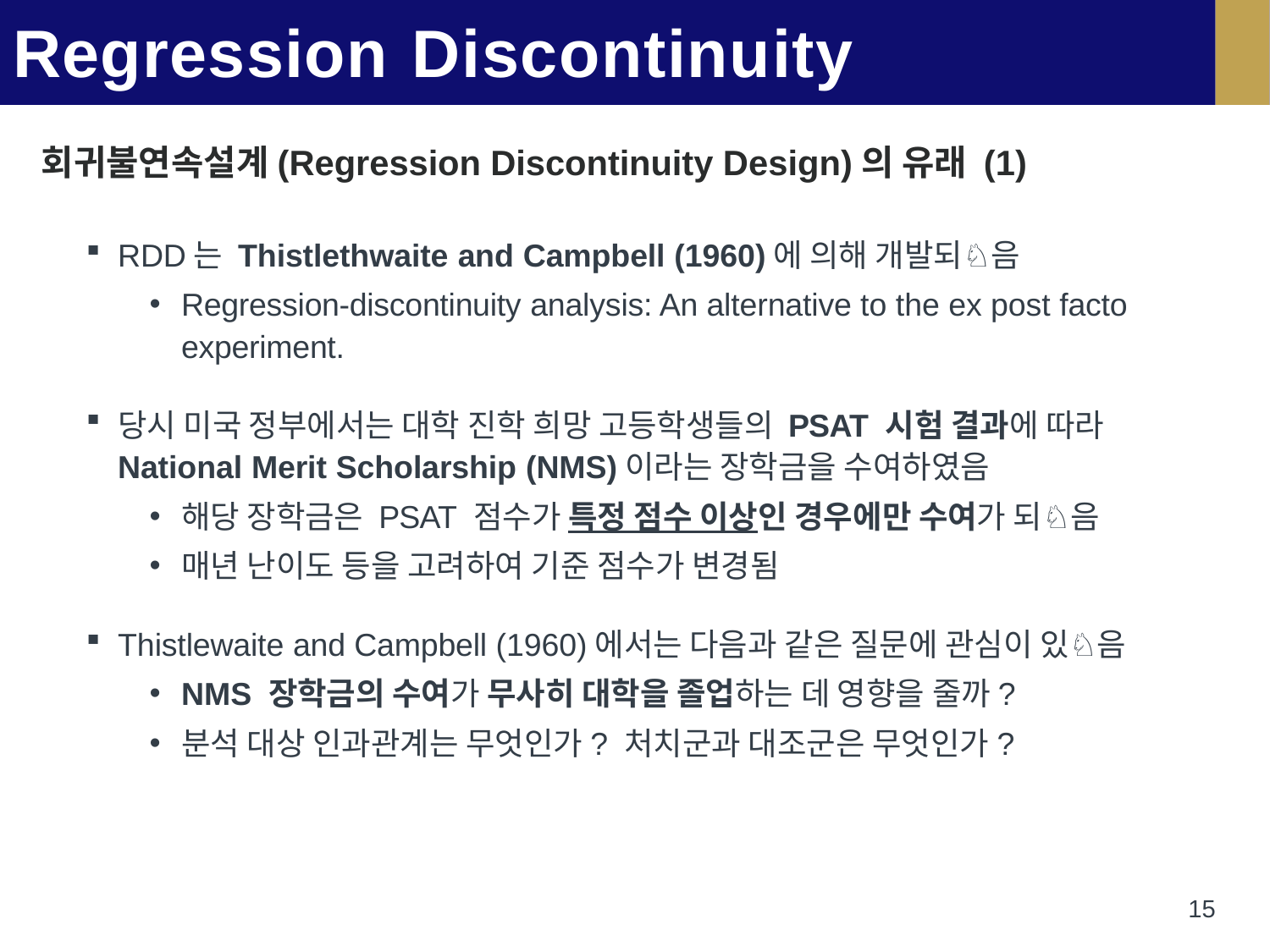

# Regression Discontinuity Design
회귀불연속설계(Regression Discontinuity Design)의 유래 (1)

RDD는 Thistlethwaite and Campbell (1960)에 의해 개발되♘음
Regression-discontinuity analysis: An alternative to the ex post facto  experiment.

당시 미국 정부에서는 대학 진학 희망 고등학생들의 PSAT 시험 결과에 따라
National Merit Scholarship (NMS)이라는 장학금을 수여하였음
해당 장학금은 PSAT 점수가 특정 점수 이상인 경우에만 수여가 되♘음
매년 난이도 등을 고려하여 기준 점수가 변경됨

Thistlewaite and Campbell (1960)에서는 다음과 같은 질문에 관심이 있♘음
NMS 장학금의 수여가 무사히 대학을 졸업하는 데 영향을 줄까?
분석 대상 인과관계는 무엇인가? 처치군과 대조군은 무엇인가?
15